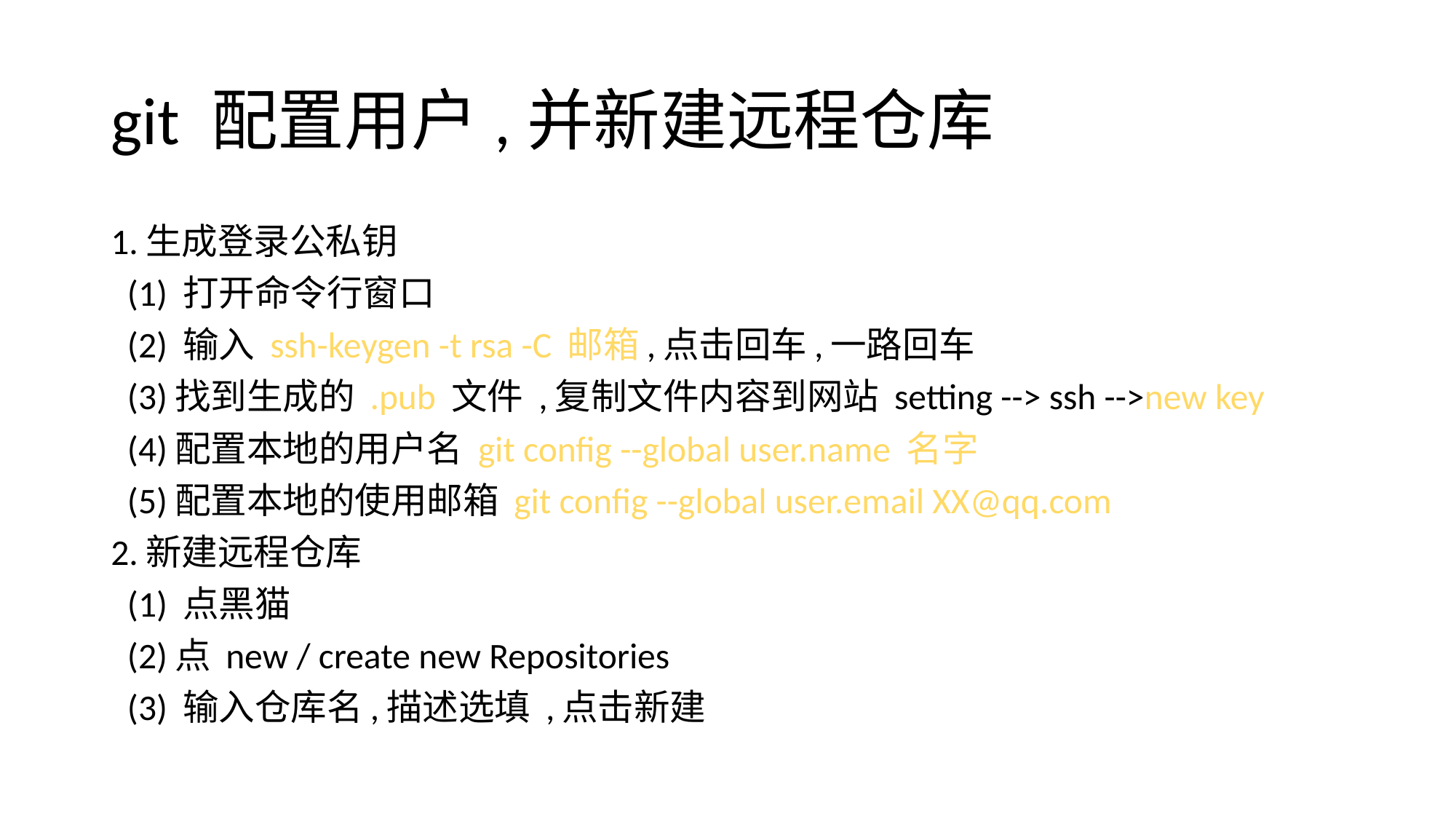

# git 配置用户,并新建远程仓库
1.生成登录公私钥
  (1) 打开命令行窗口
  (2) 输入 ssh-keygen -t rsa -C 邮箱,点击回车,一路回车
  (3)找到生成的 .pub 文件 ,复制文件内容到网站 setting --> ssh -->new key
  (4)配置本地的用户名 git config --global user.name 名字
  (5)配置本地的使用邮箱 git config --global user.email XX@qq.com
2.新建远程仓库
  (1) 点黑猫
  (2)点 new / create new Repositories
  (3) 输入仓库名,描述选填 ,点击新建